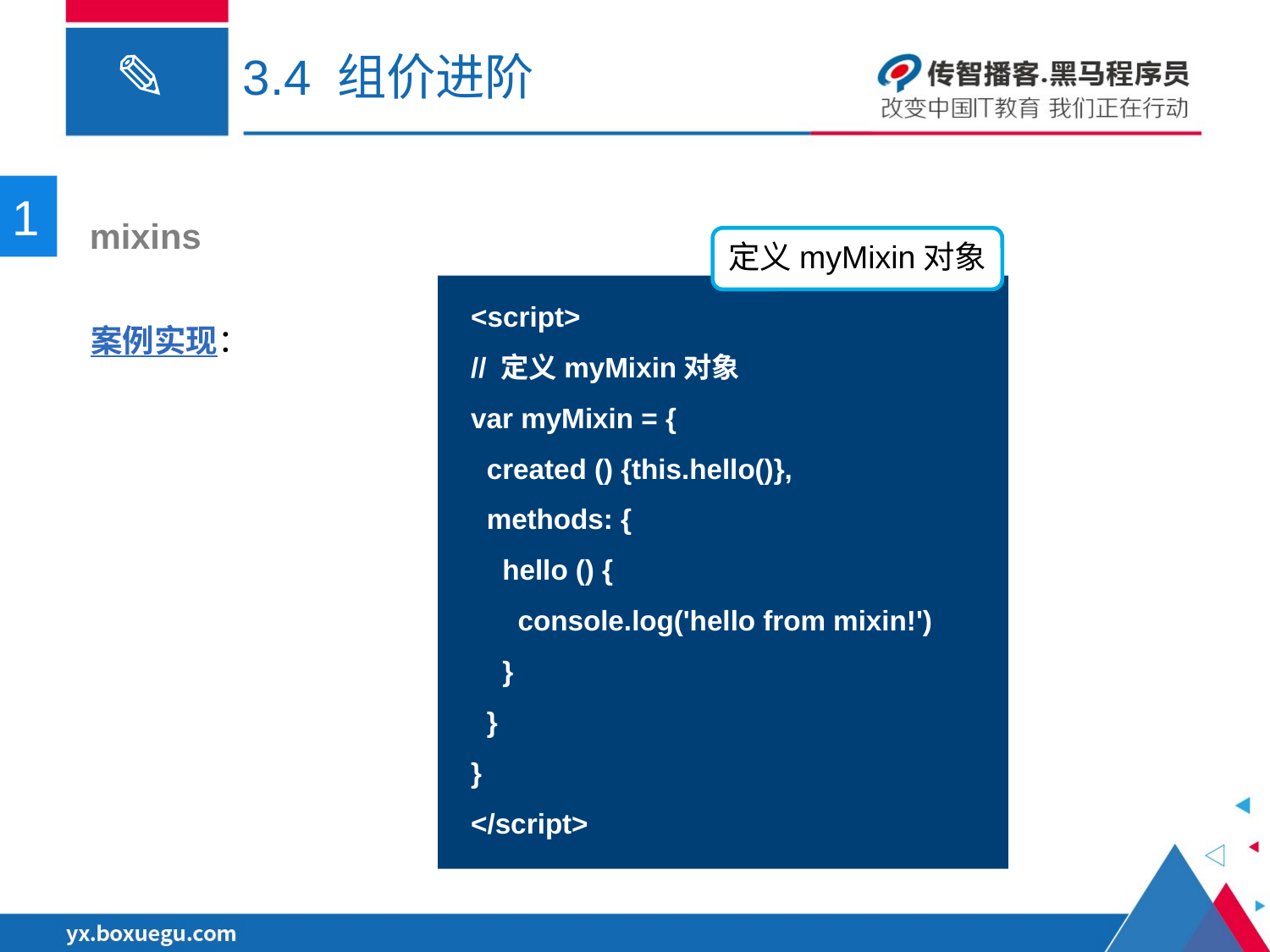

# 3.4 组价进阶

1
  mixins
定义myMixin对象

<script>
// 定义myMixin对象
var myMixin = {
  created () {this.hello()},
  methods: {
    hello () {
      console.log('hello from mixin!')
    }
  }
}
</script>
案例实现：